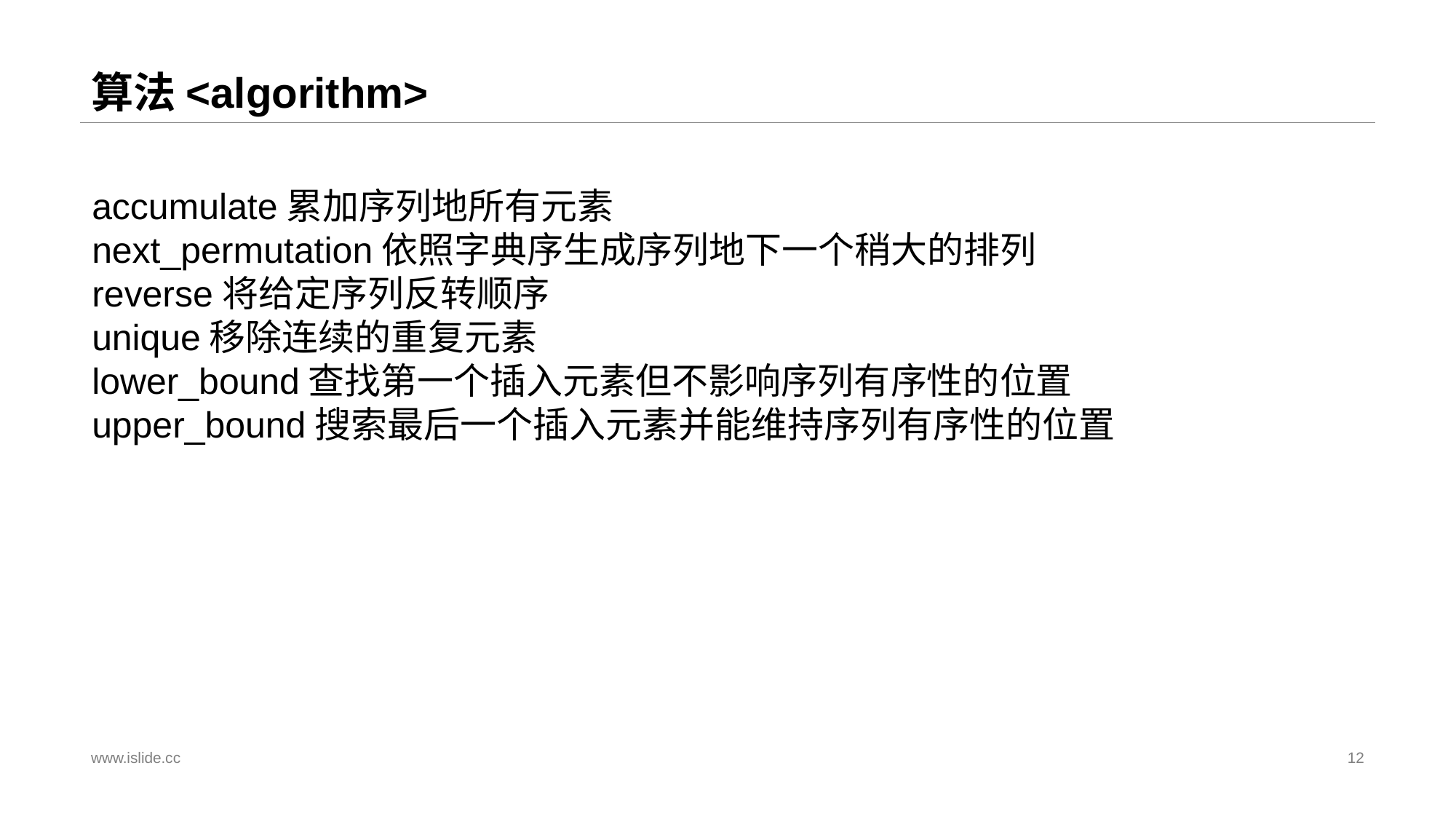

# 算法<algorithm>
accumulate累加序列地所有元素
next_permutation依照字典序生成序列地下一个稍大的排列
reverse将给定序列反转顺序
unique移除连续的重复元素
lower_bound查找第一个插入元素但不影响序列有序性的位置
upper_bound搜索最后一个插入元素并能维持序列有序性的位置
www.islide.cc
12